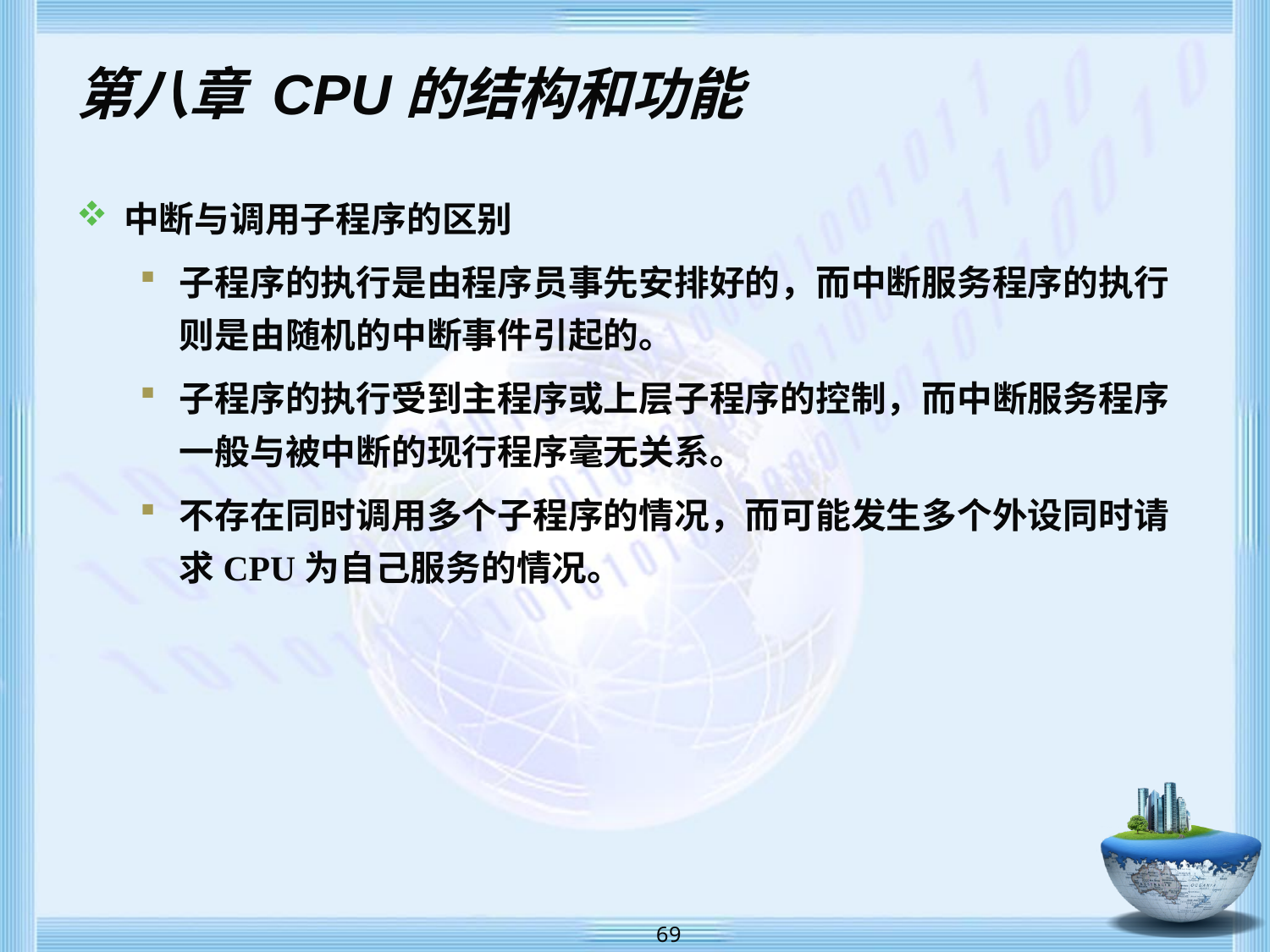

# 第八章 CPU的结构和功能
中断与调用子程序的区别
子程序的执行是由程序员事先安排好的，而中断服务程序的执行则是由随机的中断事件引起的。
子程序的执行受到主程序或上层子程序的控制，而中断服务程序一般与被中断的现行程序毫无关系。
不存在同时调用多个子程序的情况，而可能发生多个外设同时请求CPU为自己服务的情况。

    69